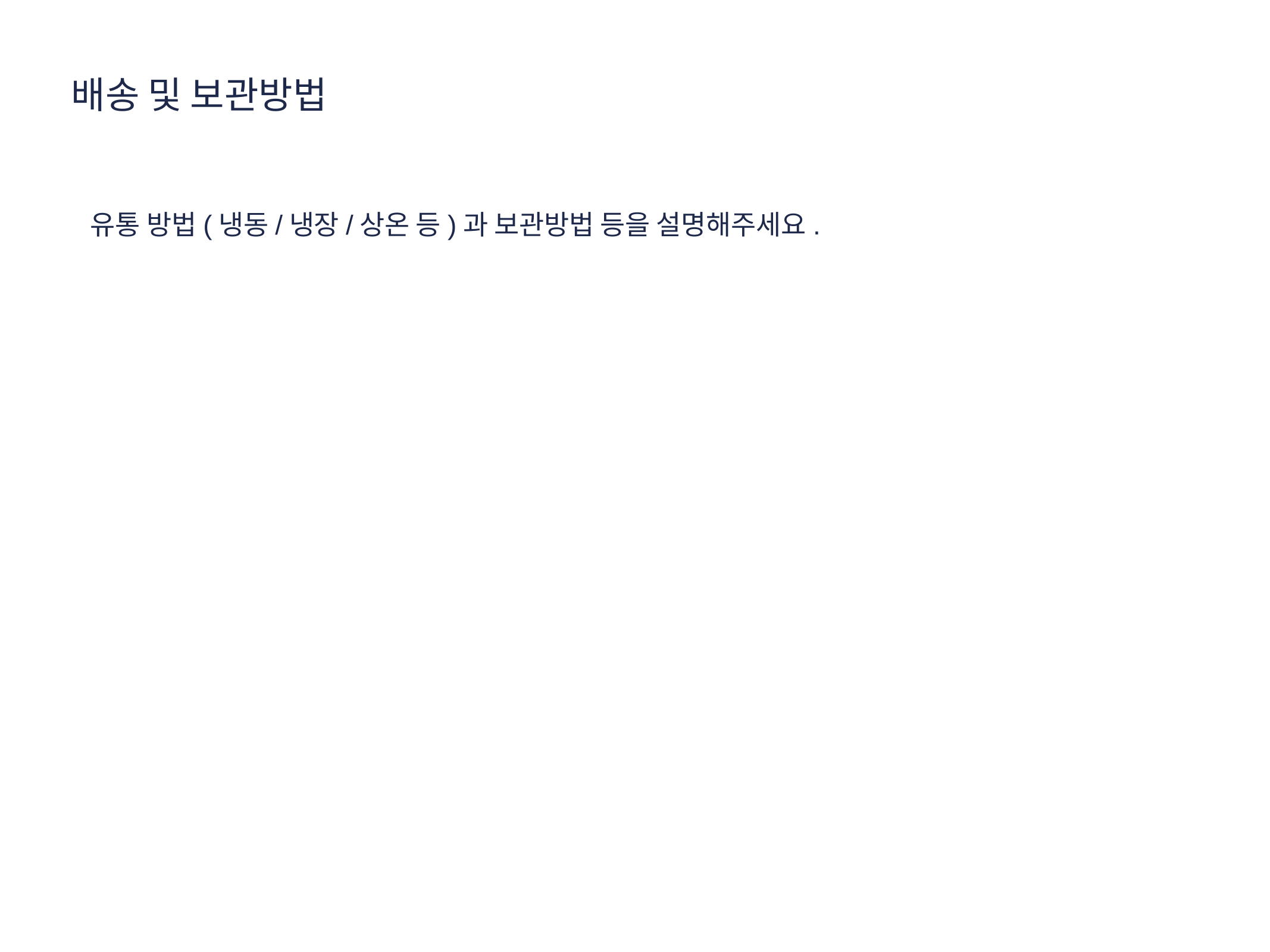

배송 및 보관방법
유통 방법(냉동/냉장/상온 등)과 보관방법 등을 설명해주세요.